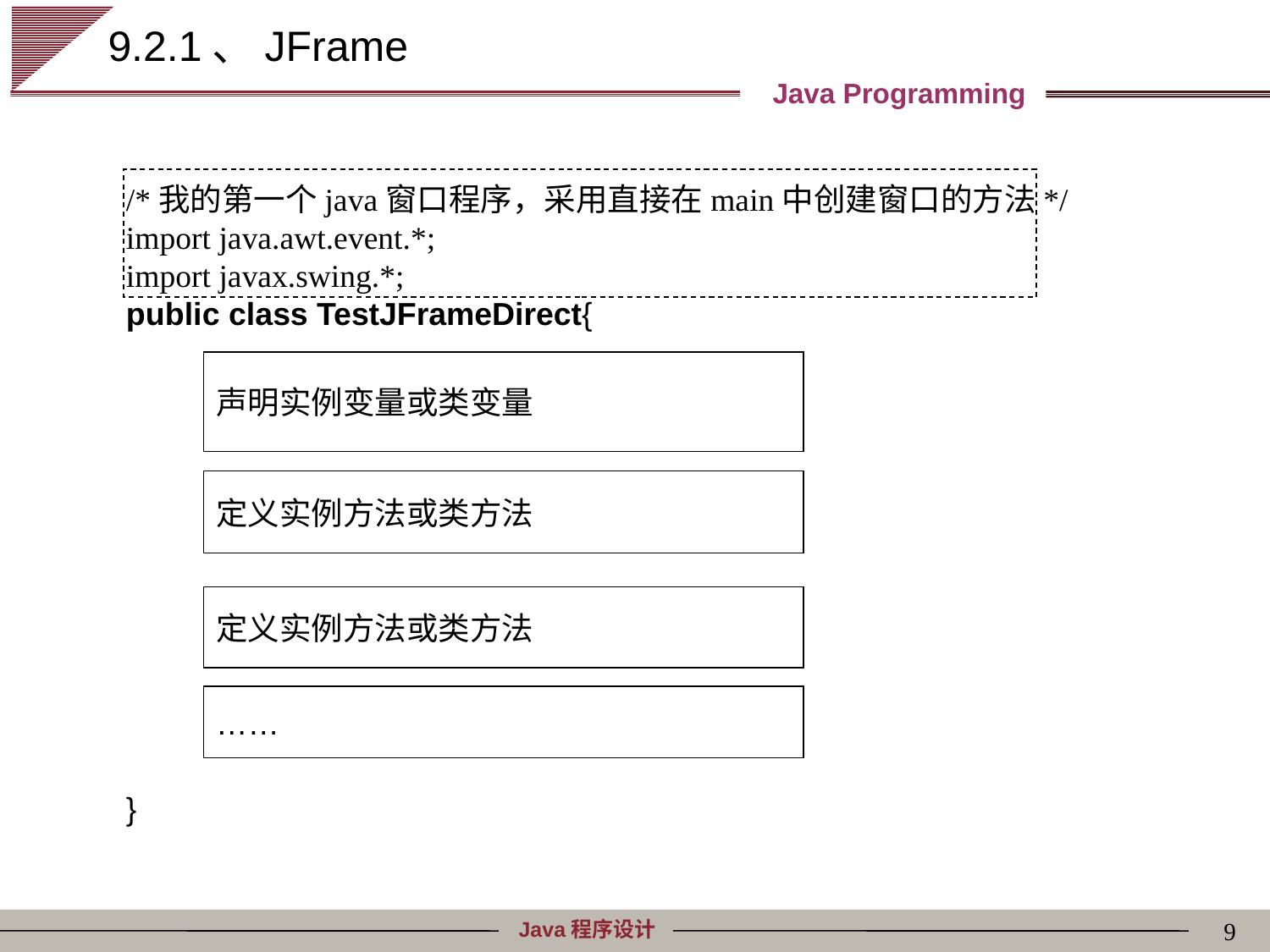

# 9.2.1、JFrame

/*我的第一个java窗口程序，采用直接在main中创建窗口的方法*/
import java.awt.event.*;
import javax.swing.*;
public class TestJFrameDirect{

}

声明实例变量或类变量
定义实例方法或类方法
定义实例方法或类方法
……